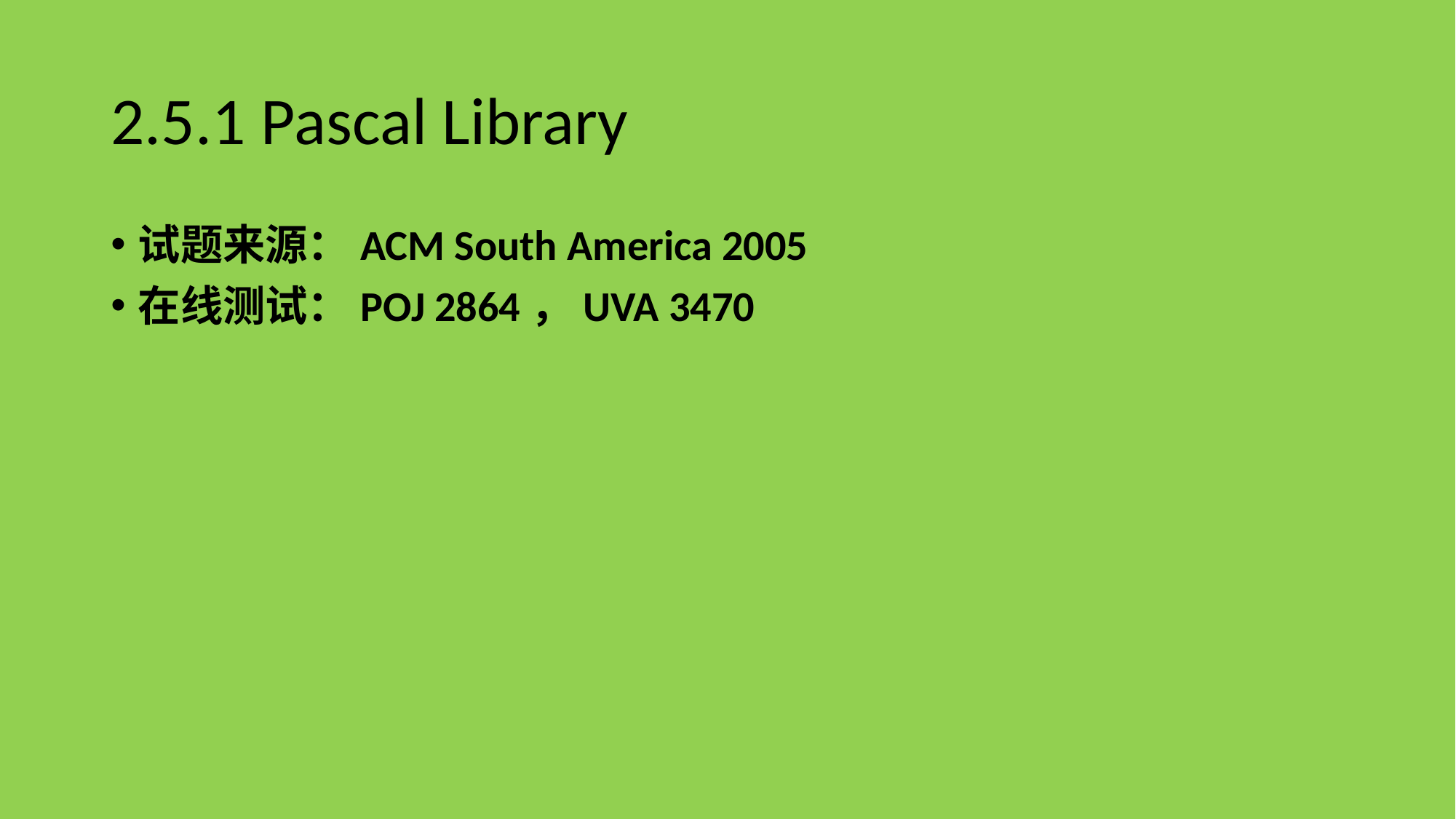

# 2.5.1 Pascal Library
试题来源：ACM South America 2005
在线测试：POJ 2864，UVA 3470